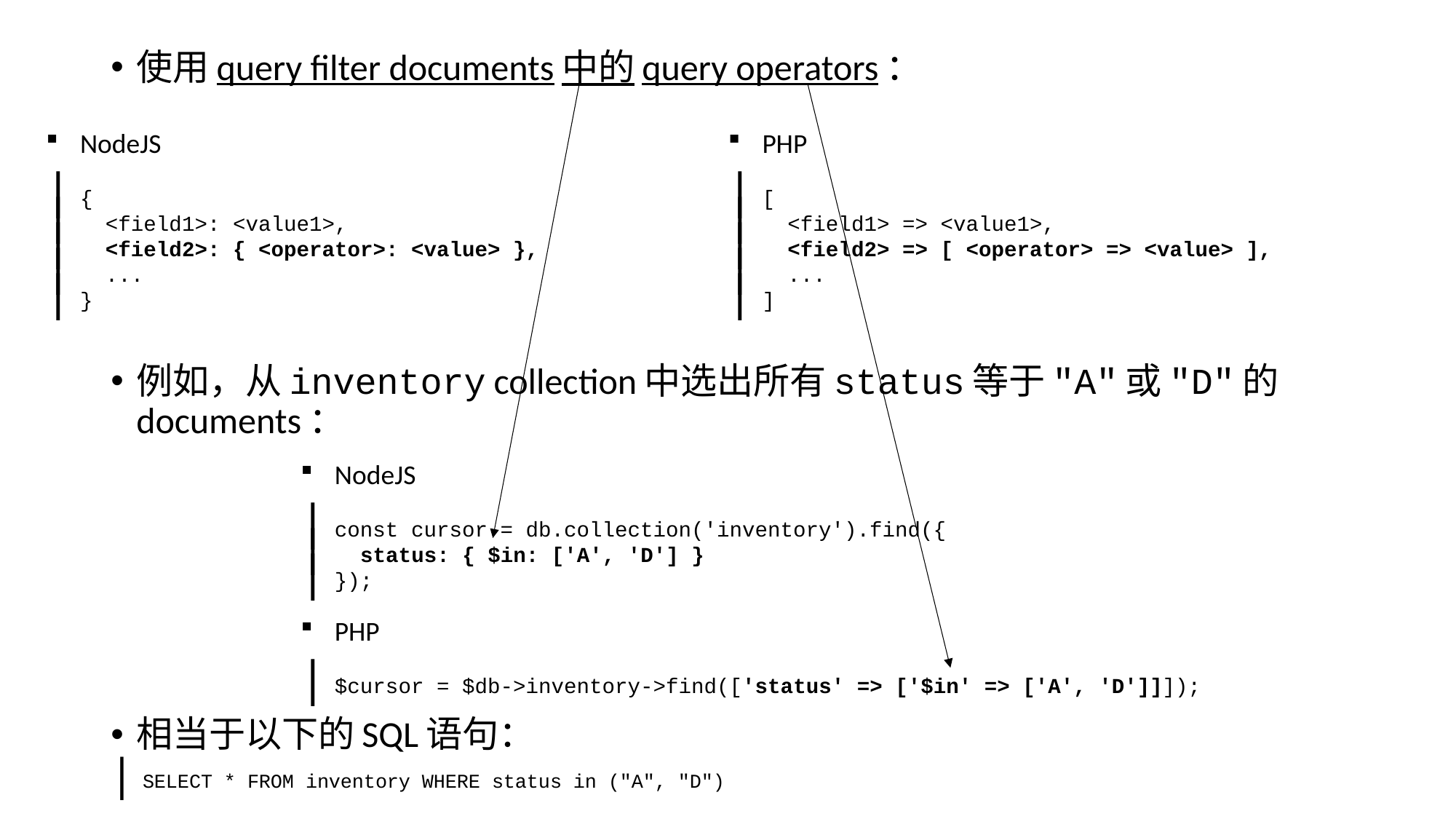

使用query filter documents中的query operators：

例如，从inventory collection中选出所有status等于"A"或"D"的documents：

相当于以下的SQL语句：
SELECT * FROM inventory WHERE status in ("A", "D")

NodeJS

{
  <field1>: <value1>,
  <field2>: { <operator>: <value> },
  ...
}
PHP

[
  <field1> => <value1>,
  <field2> => [ <operator> => <value> ],
  ...
]
NodeJS

const cursor = db.collection('inventory').find({
  status: { $in: ['A', 'D'] }
});
PHP

$cursor = $db->inventory->find(['status' => ['$in' => ['A', 'D']]]);